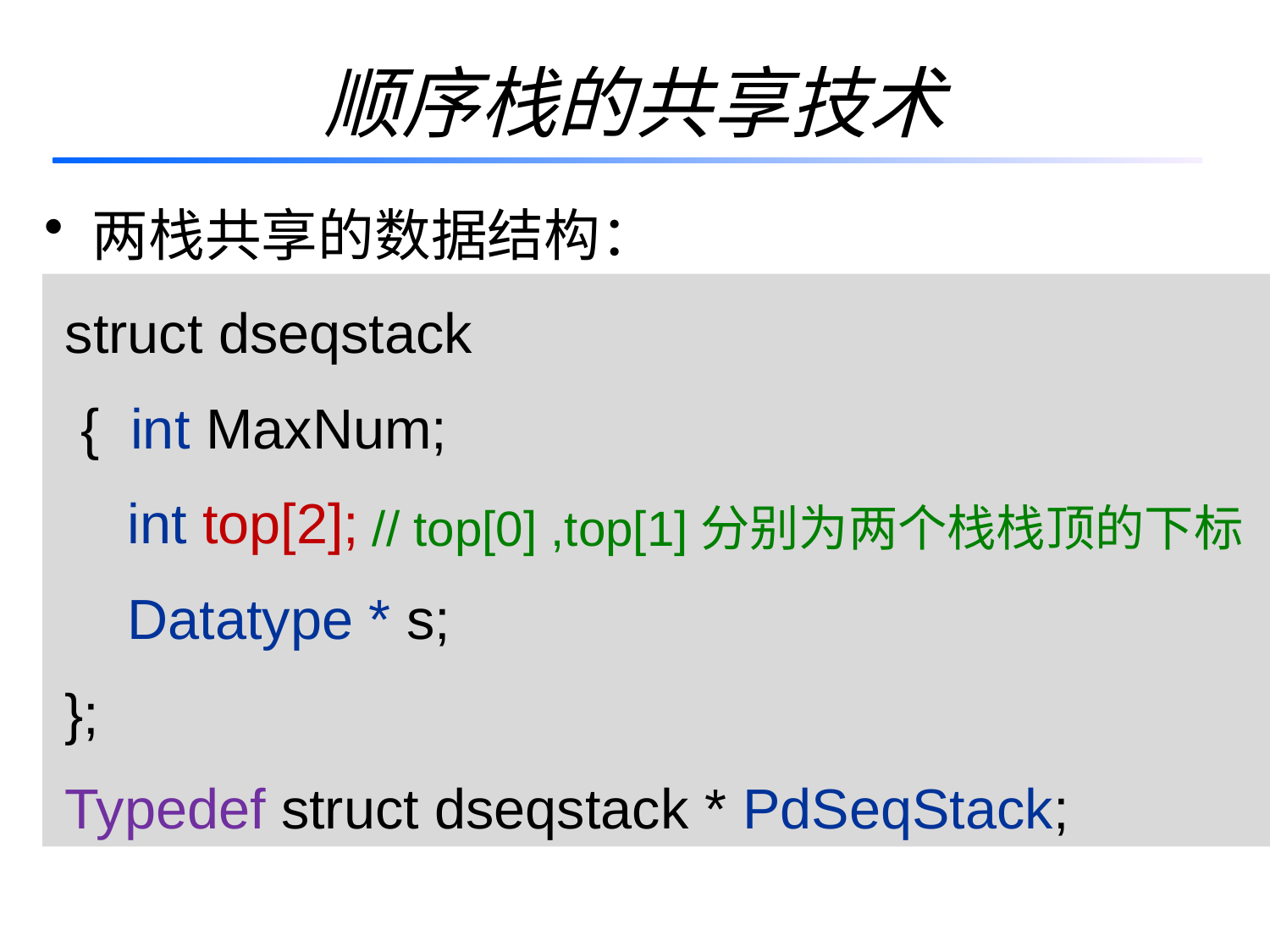

# 顺序栈的共享技术

两栈共享的数据结构：
struct dseqstack
 {  int MaxNum;
    int top[2];
    Datatype * s;
};
Typedef struct dseqstack * PdSeqStack;
// top[0] ,top[1]分别为两个栈栈顶的下标